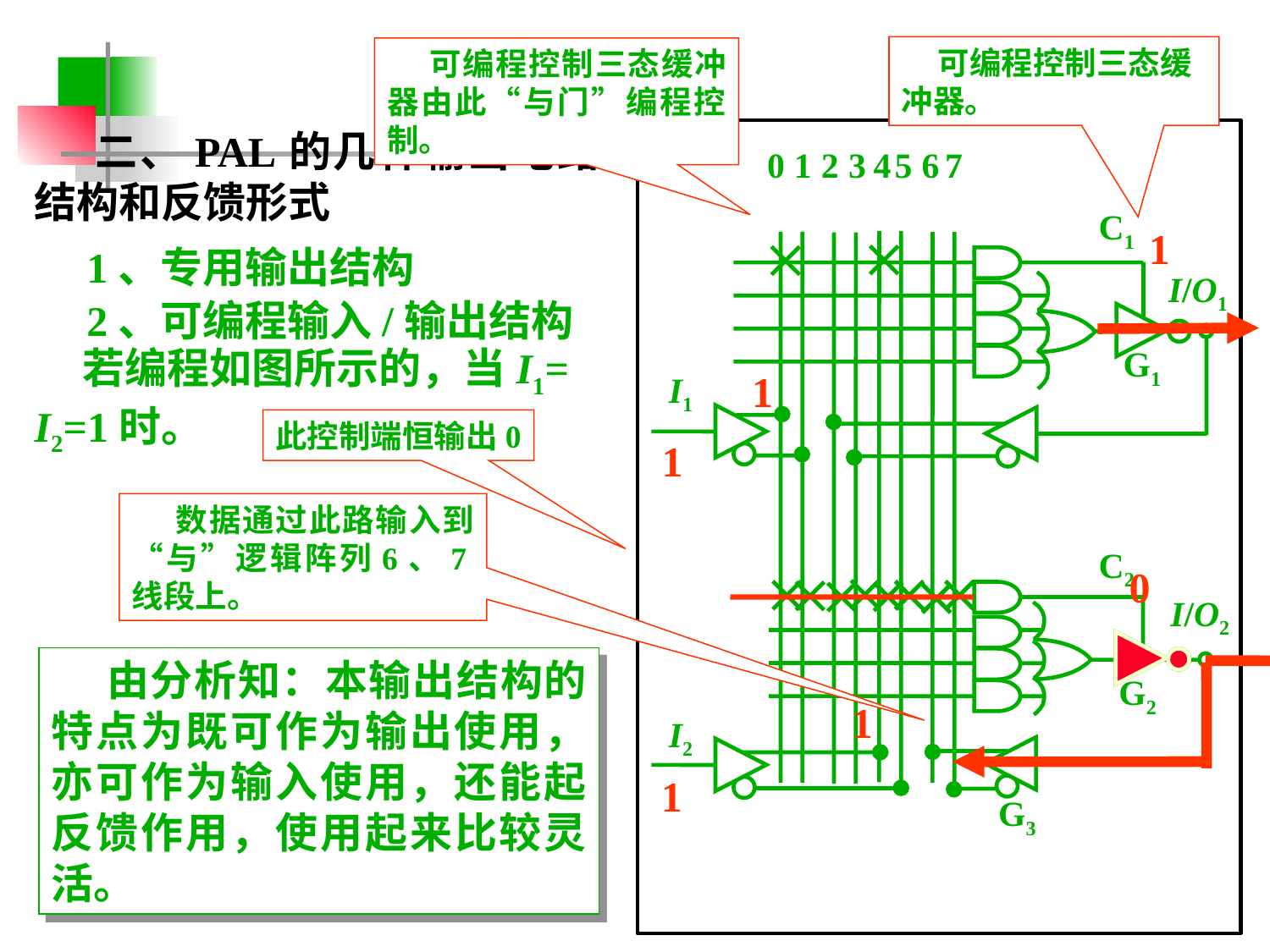

可编程控制三态缓冲器由此“与门”编程控制。
    可编程控制三态缓冲器。
    二、PAL的几种输出电路结构和反馈形式

0
1
2
3
4
5
6
7

C1
×
×

I/O1

G1

I1

C2
×
×
×
×
×
×
×
×

I/O2

G2

I2

G3
                1
    1、专用输出结构

    2、可编程输入/输出结构

    若编程如图所示的，当I1= I2=1时。
1
1
此控制端恒输出0
1
1
    数据通过此路输入到“与”逻辑阵列6、7线段上。
# G2高阻数据输入
                0
×
×
×
×

    由分析知：本输出结构的特点为既可作为输出使用，亦可作为输入使用，还能起反馈作用，使用起来比较灵活。